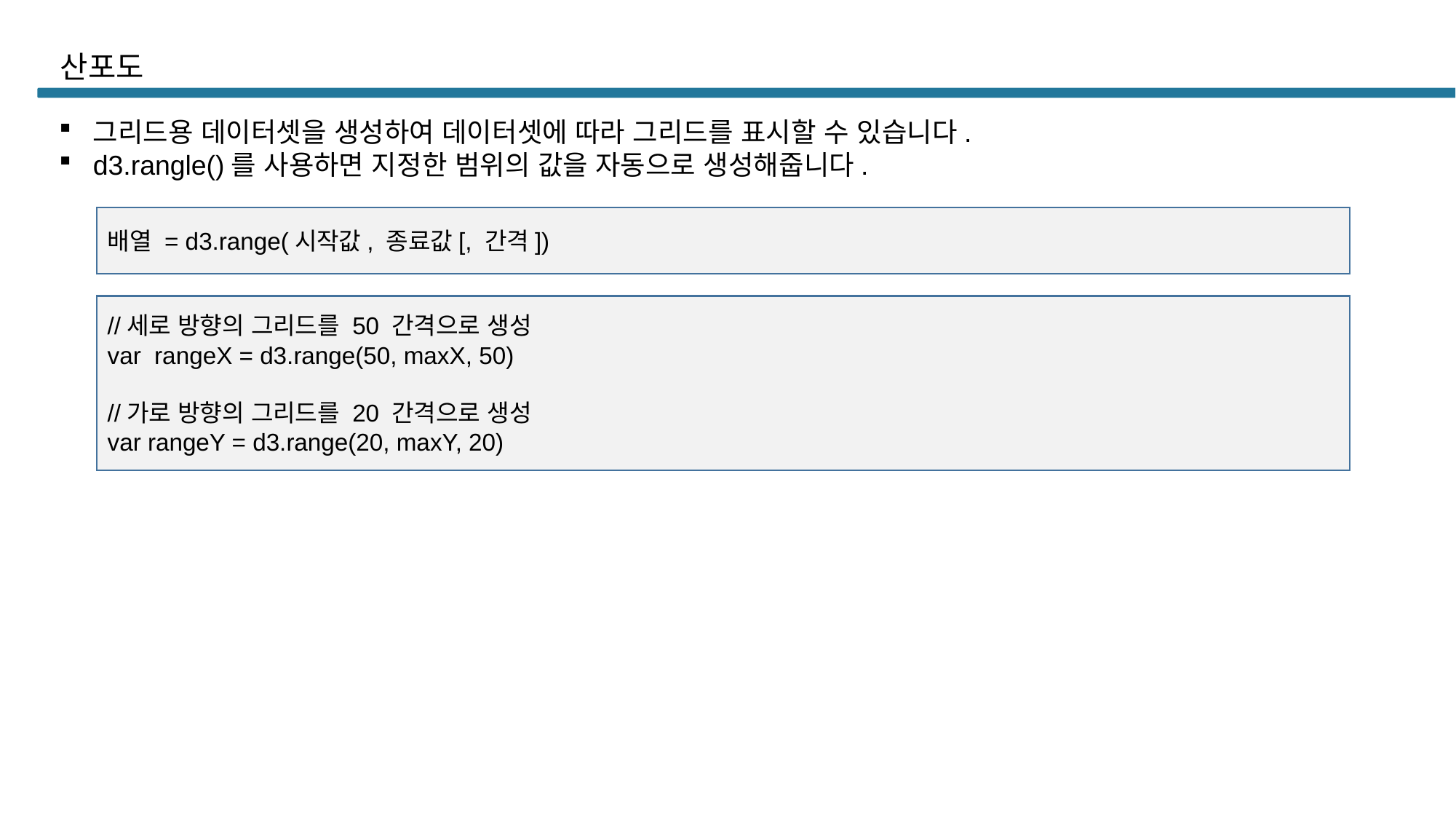

# 산포도
그리드용 데이터셋을 생성하여 데이터셋에 따라 그리드를 표시할 수 있습니다.
d3.rangle()를 사용하면 지정한 범위의 값을 자동으로 생성해줍니다.
배열 = d3.range(시작값, 종료값[, 간격])
//세로 방향의 그리드를 50 간격으로 생성
var  rangeX = d3.range(50, maxX, 50)

//가로 방향의 그리드를 20 간격으로 생성
var rangeY = d3.range(20, maxY, 20)